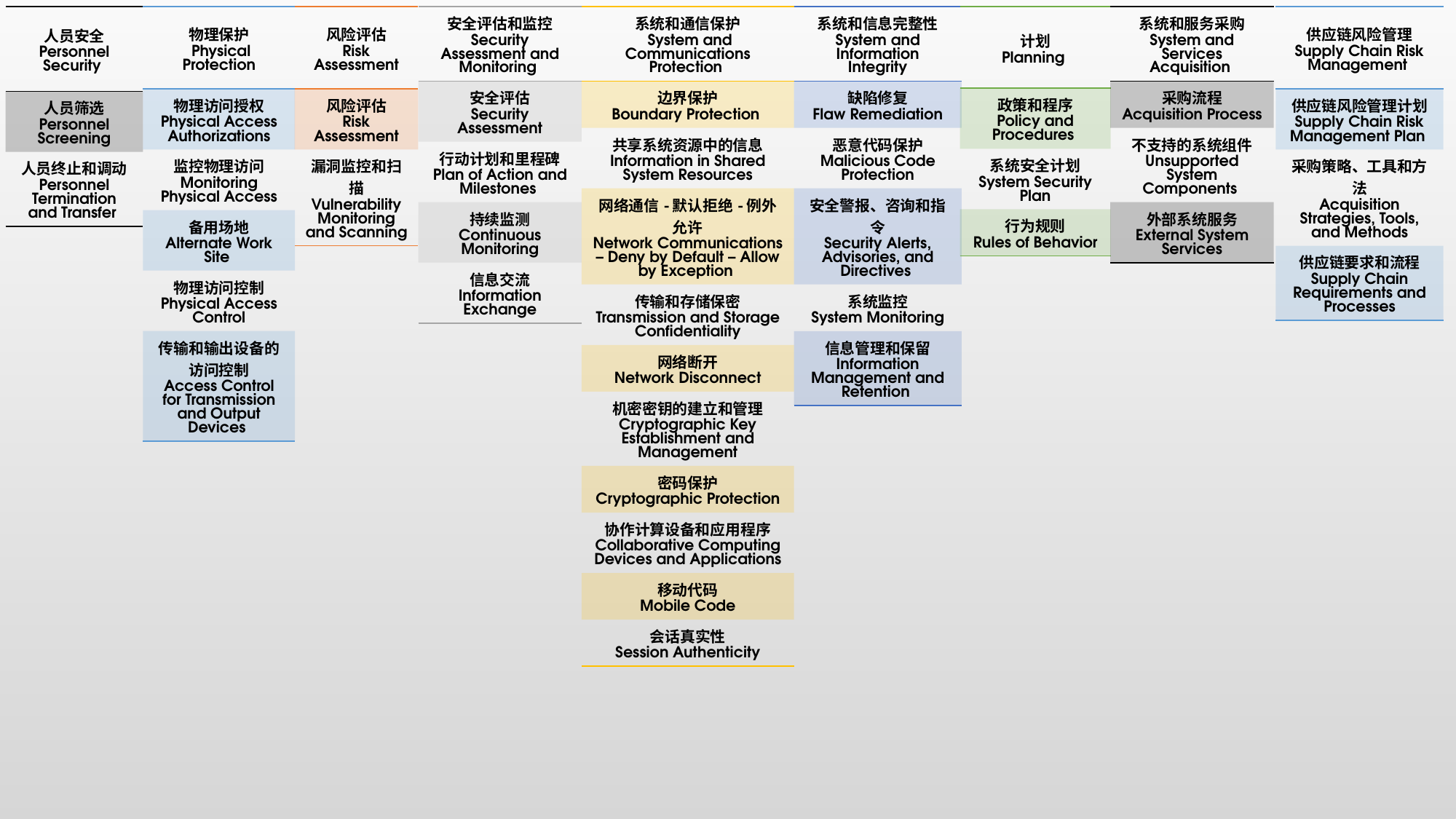

| 人员安全 Personnel Security |
| --- |
| 人员筛选 Personnel Screening |
| 人员终止和调动 Personnel Termination and Transfer |
| 物理保护 Physical Protection |
| --- |
| 物理访问授权 Physical Access Authorizations |
| 监控物理访问 Monitoring Physical Access |
| 备用场地 Alternate Work Site |
| 物理访问控制 Physical Access Control |
| 传输和输出设备的访问控制 Access Control for Transmission and Output Devices |
| 风险评估 Risk Assessment |
| --- |
| 风险评估 Risk Assessment |
| 漏洞监控和扫描 Vulnerability Monitoring and Scanning |
| 安全评估和监控 Security Assessment and Monitoring |
| --- |
| 安全评估 Security Assessment |
| 行动计划和里程碑 Plan of Action and Milestones |
| 持续监测 Continuous Monitoring |
| 信息交流 Information Exchange |
| 系统和通信保护 System and Communications Protection |
| --- |
| 边界保护 Boundary Protection |
| 共享系统资源中的信息 Information in Shared System Resources |
| 网络通信-默认拒绝-例外允许 Network Communications – Deny by Default – Allow by Exception |
| 传输和存储保密 Transmission and Storage Confidentiality |
| 网络断开 Network Disconnect |
| 机密密钥的建立和管理 Cryptographic Key Establishment and Management |
| 密码保护 Cryptographic Protection |
| 协作计算设备和应用程序 Collaborative Computing Devices and Applications |
| 移动代码 Mobile Code |
| 会话真实性 Session Authenticity |
| 系统和信息完整性 System and Information Integrity |
| --- |
| 缺陷修复 Flaw Remediation |
| 恶意代码保护 Malicious Code Protection |
| 安全警报、咨询和指令 Security Alerts, Advisories, and Directives |
| 系统监控 System Monitoring |
| 信息管理和保留 Information Management and Retention |
| 计划 Planning |
| --- |
| 政策和程序 Policy and Procedures |
| 系统安全计划 System Security Plan |
| 行为规则 Rules of Behavior |
| 系统和服务采购 System and Services Acquisition |
| --- |
| 采购流程 Acquisition Process |
| 不支持的系统组件 Unsupported System Components |
| 外部系统服务 External System Services |
| 供应链风险管理 Supply Chain Risk Management |
| --- |
| 供应链风险管理计划 Supply Chain Risk Management Plan |
| 采购策略、工具和方法 Acquisition Strategies, Tools, and Methods |
| 供应链要求和流程 Supply Chain Requirements and Processes |